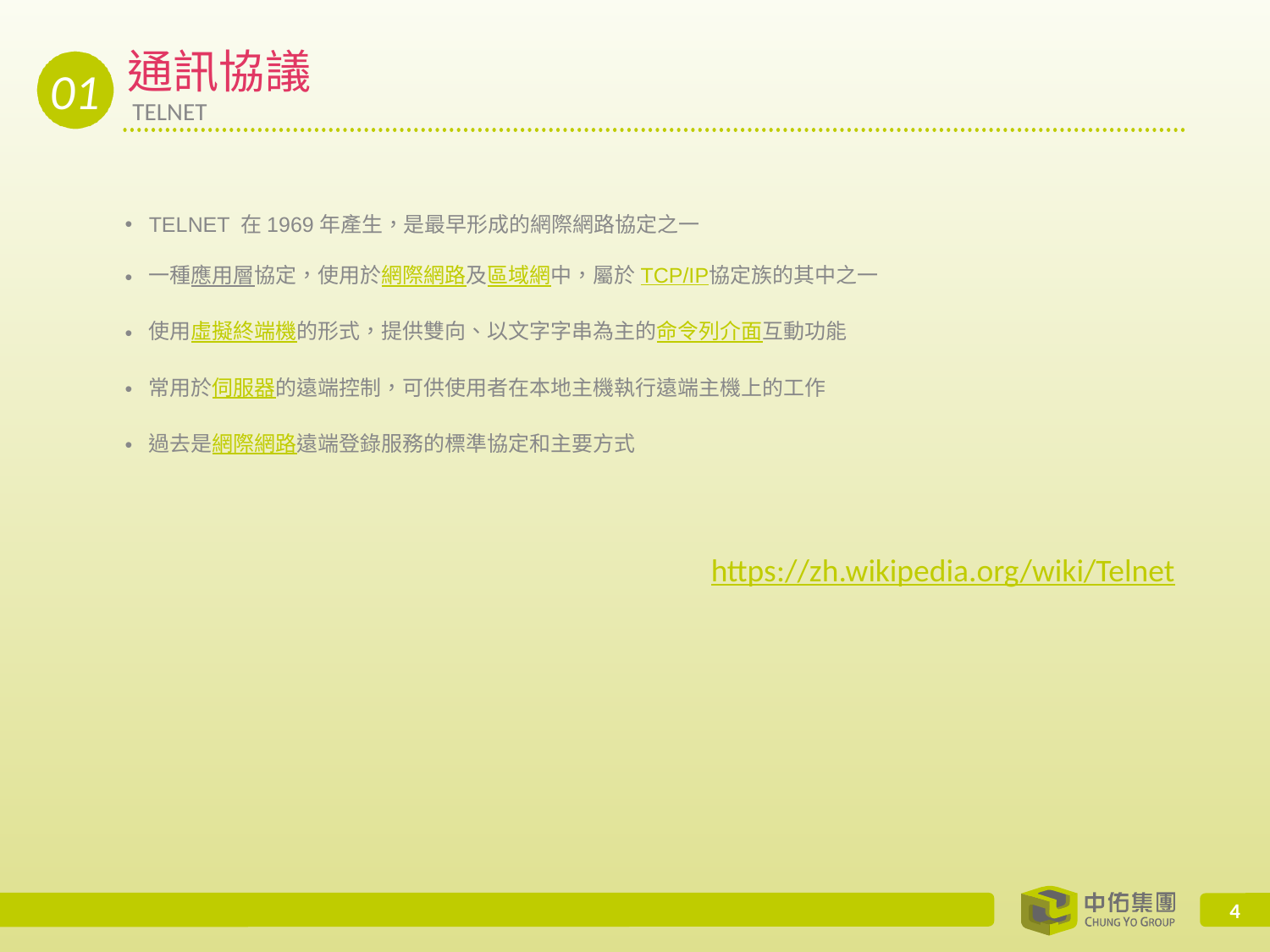

01
# 通訊協議
TELNET

TELNET 在1969年產生，是最早形成的網際網路協定之一

一種應用層協定，使用於網際網路及區域網中，屬於TCP/IP協定族的其中之一

使用虛擬終端機的形式，提供雙向、以文字字串為主的命令列介面互動功能

常用於伺服器的遠端控制，可供使用者在本地主機執行遠端主機上的工作

過去是網際網路遠端登錄服務的標準協定和主要方式

https://zh.wikipedia.org/wiki/Telnet

4